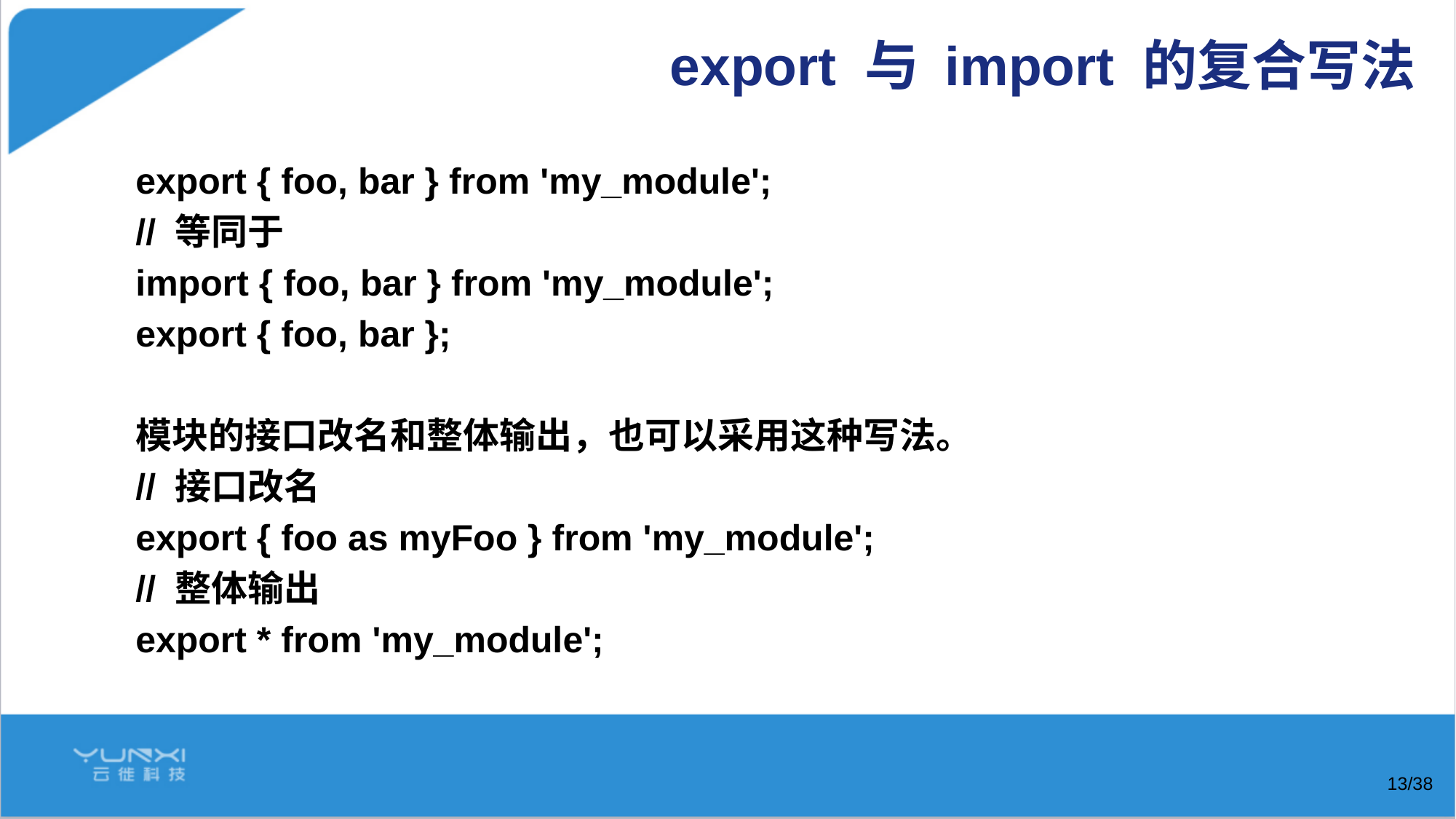

# export 与 import 的复合写法
export { foo, bar } from 'my_module';
// 等同于
import { foo, bar } from 'my_module';
export { foo, bar };

模块的接口改名和整体输出，也可以采用这种写法。
// 接口改名
export { foo as myFoo } from 'my_module';
// 整体输出
export * from 'my_module';
13/38